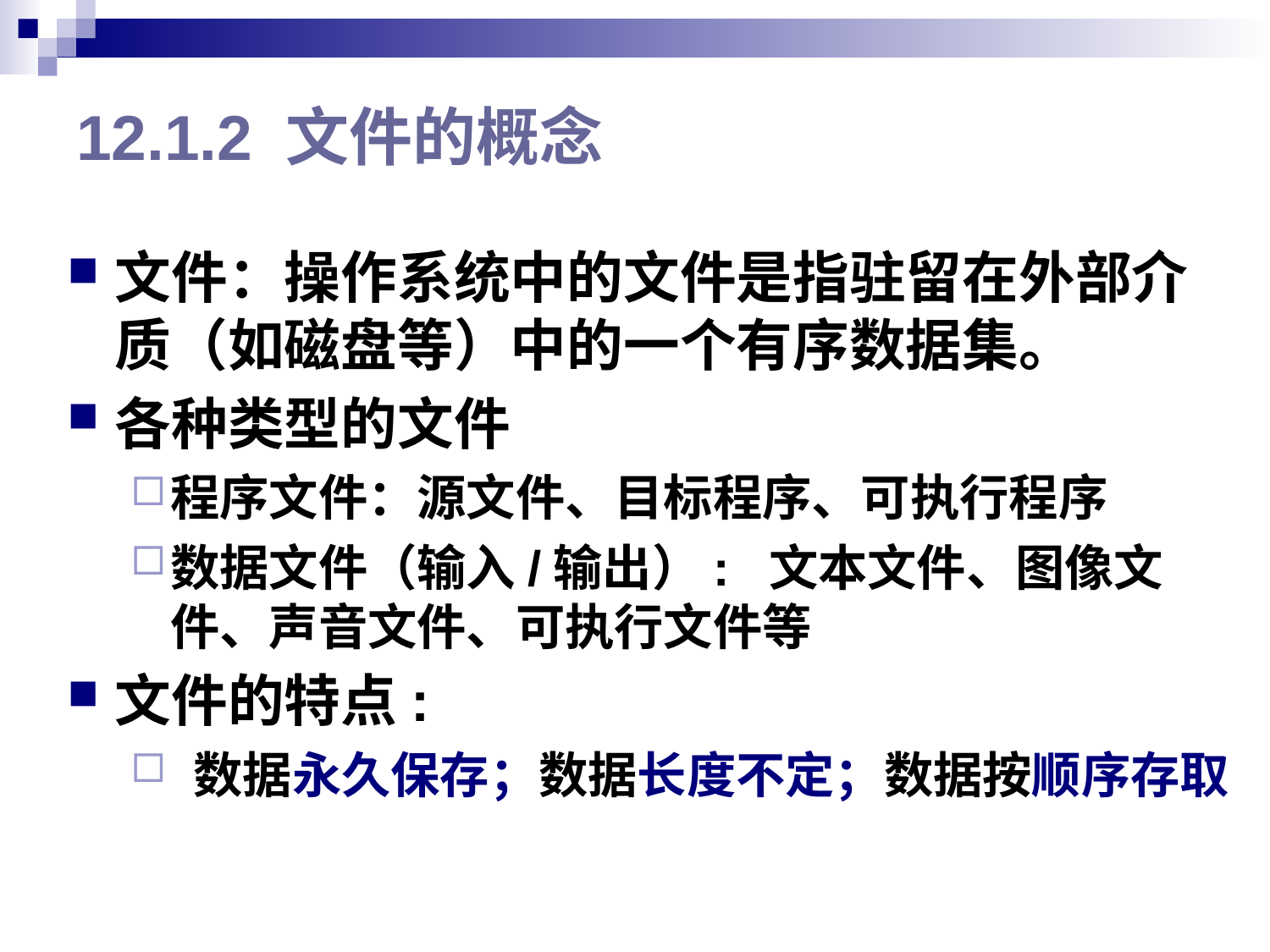

# 12.1.2 文件的概念
文件：操作系统中的文件是指驻留在外部介质（如磁盘等）中的一个有序数据集。
各种类型的文件
程序文件：源文件、目标程序、可执行程序
数据文件（输入/输出）:  文本文件、图像文件、声音文件、可执行文件等
文件的特点:
 数据永久保存；数据长度不定；数据按顺序存取